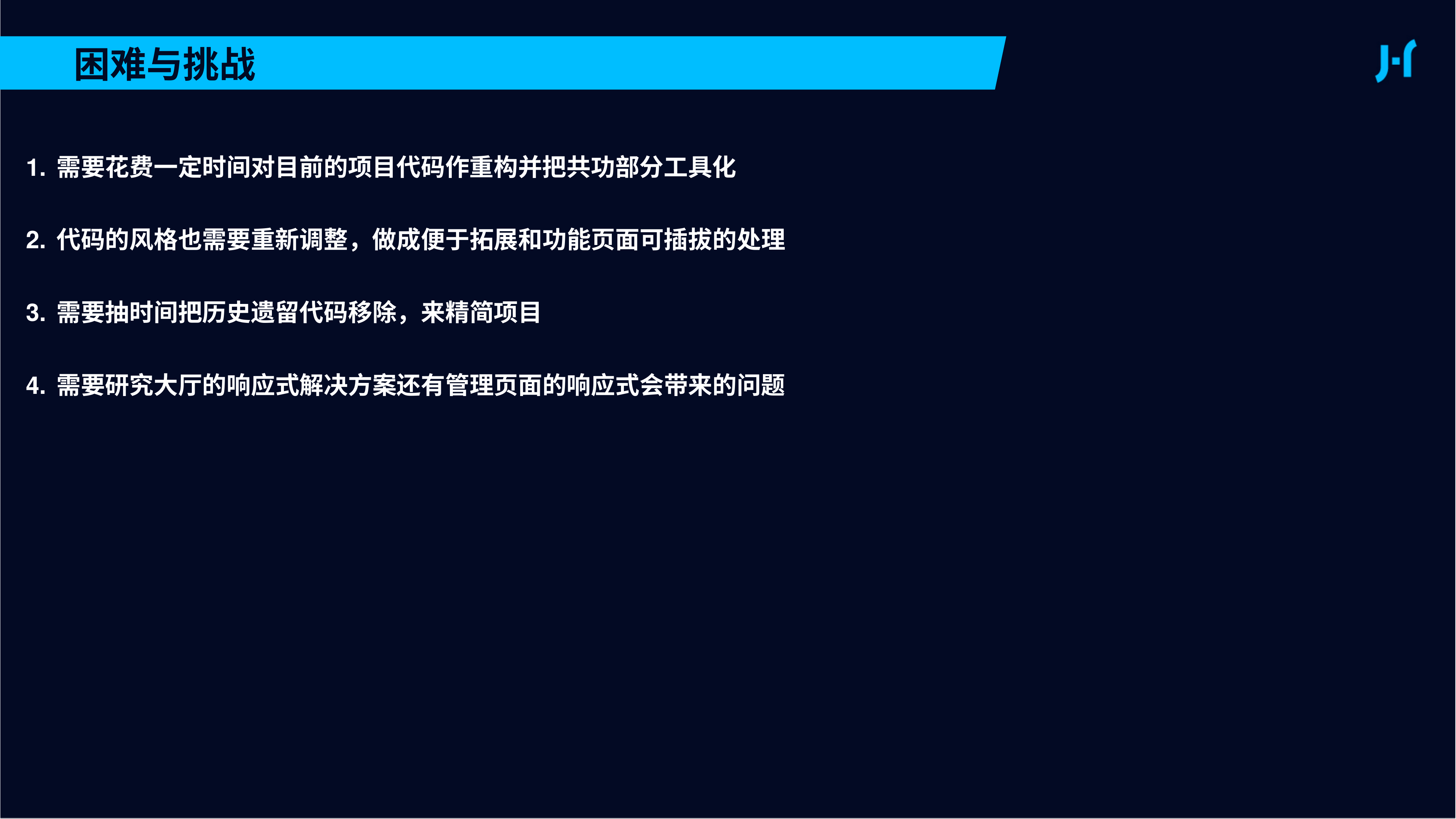

困难与挑战
需要花费一定时间对目前的项目代码作重构并把共功部分工具化
代码的风格也需要重新调整，做成便于拓展和功能页面可插拔的处理
需要抽时间把历史遗留代码移除，来精简项目
需要研究大厅的响应式解决方案还有管理页面的响应式会带来的问题